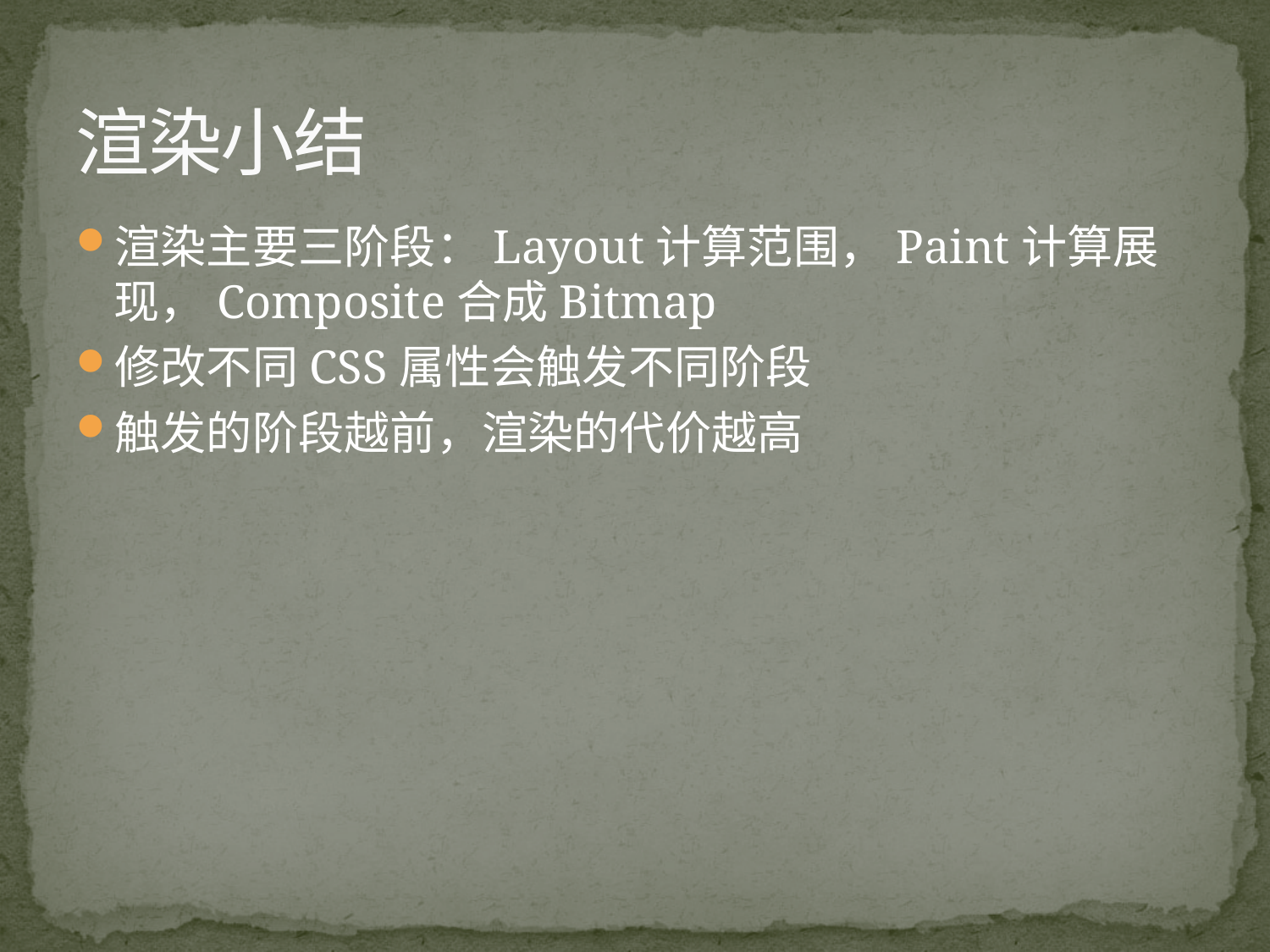

# 渲染小结
渲染主要三阶段：Layout计算范围，Paint计算展现，Composite合成Bitmap
修改不同CSS属性会触发不同阶段
触发的阶段越前，渲染的代价越高